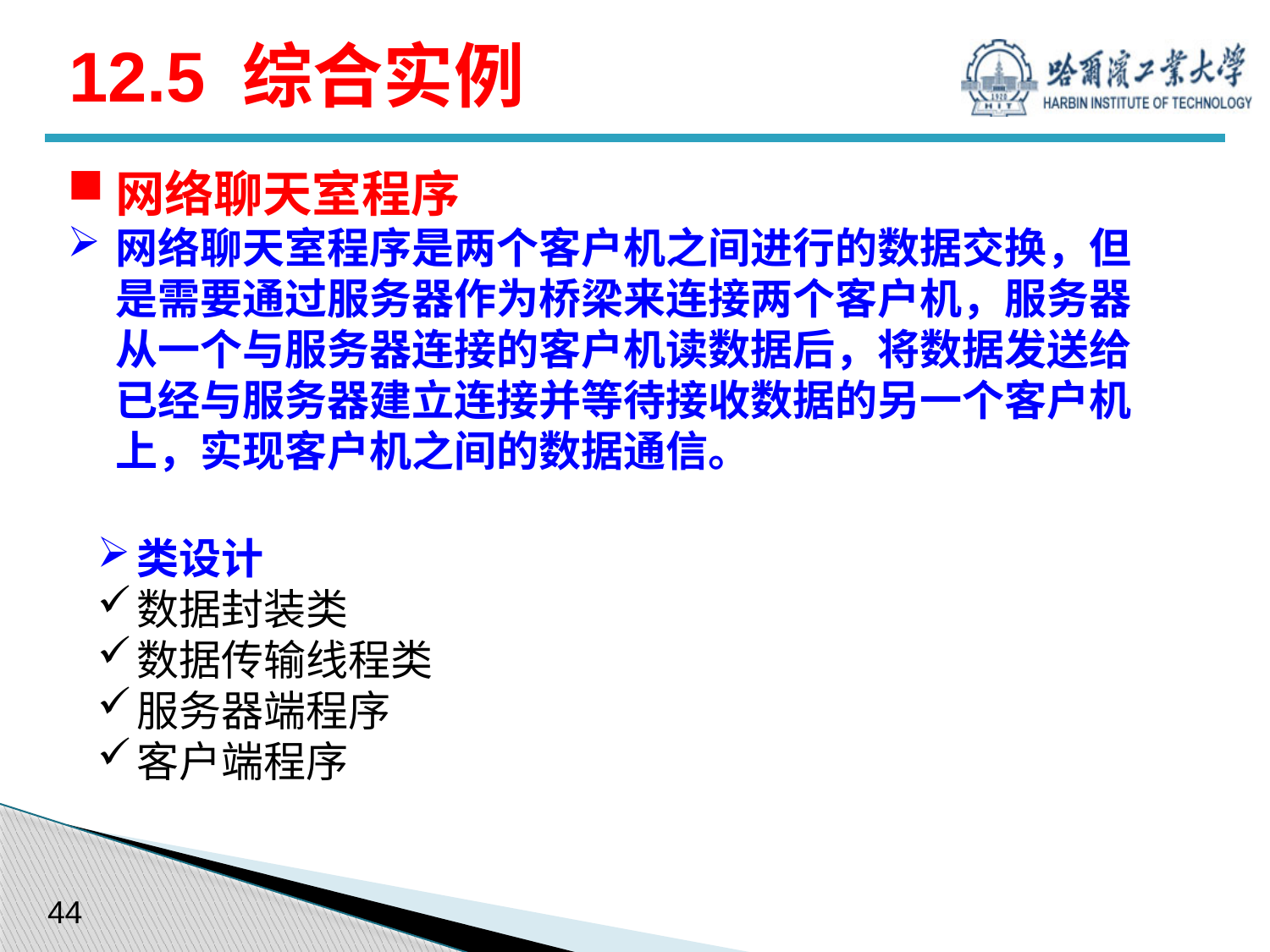

# 12.5 综合实例
网络聊天室程序
网络聊天室程序是两个客户机之间进行的数据交换，但是需要通过服务器作为桥梁来连接两个客户机，服务器从一个与服务器连接的客户机读数据后，将数据发送给已经与服务器建立连接并等待接收数据的另一个客户机上，实现客户机之间的数据通信。
类设计
数据封装类
数据传输线程类
服务器端程序
客户端程序